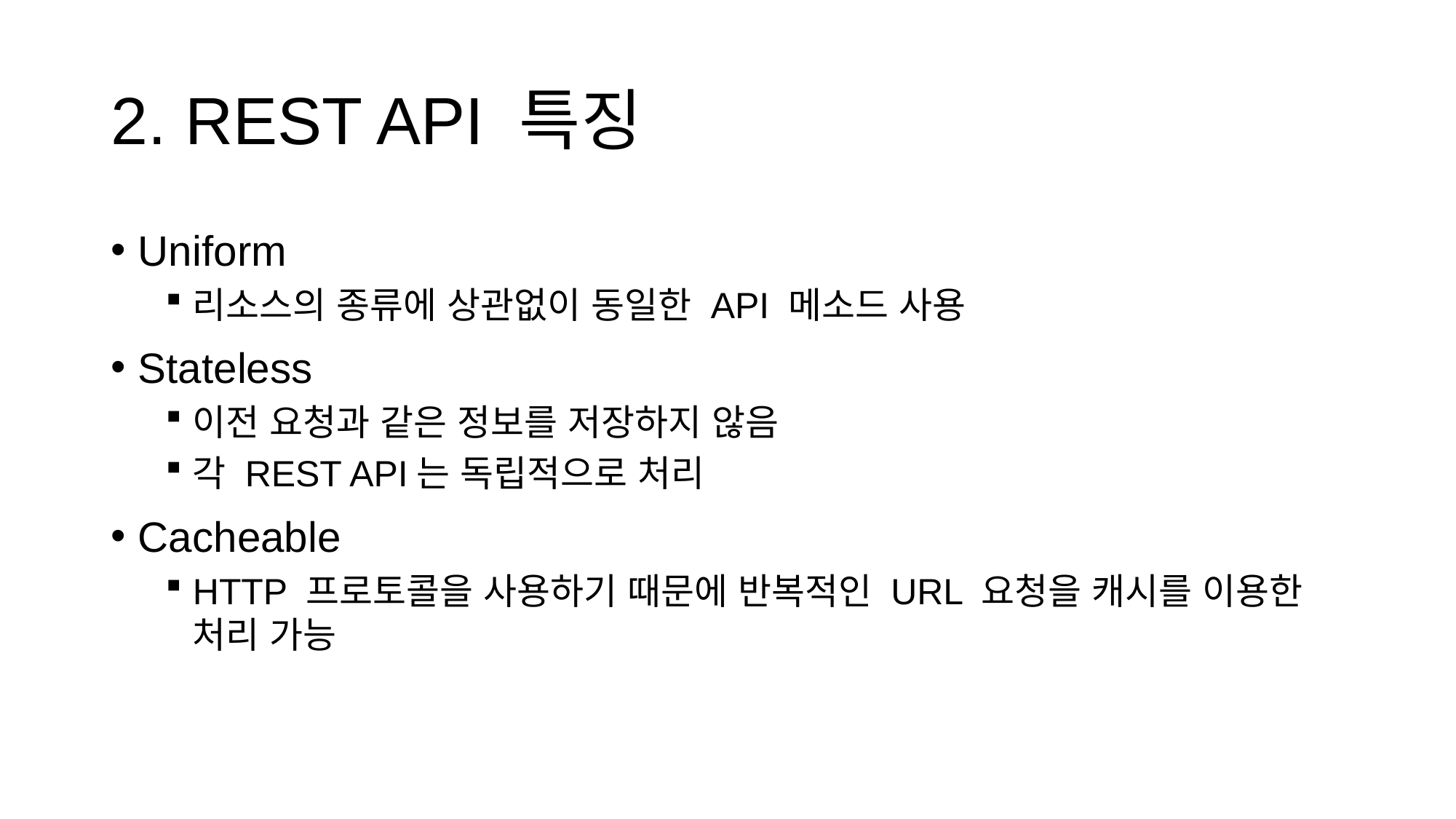

# 2. REST API 특징
Uniform
리소스의 종류에 상관없이 동일한 API 메소드 사용
Stateless
이전 요청과 같은 정보를 저장하지 않음
각 REST API는 독립적으로 처리
Cacheable
HTTP 프로토콜을 사용하기 때문에 반복적인 URL 요청을 캐시를 이용한 처리 가능